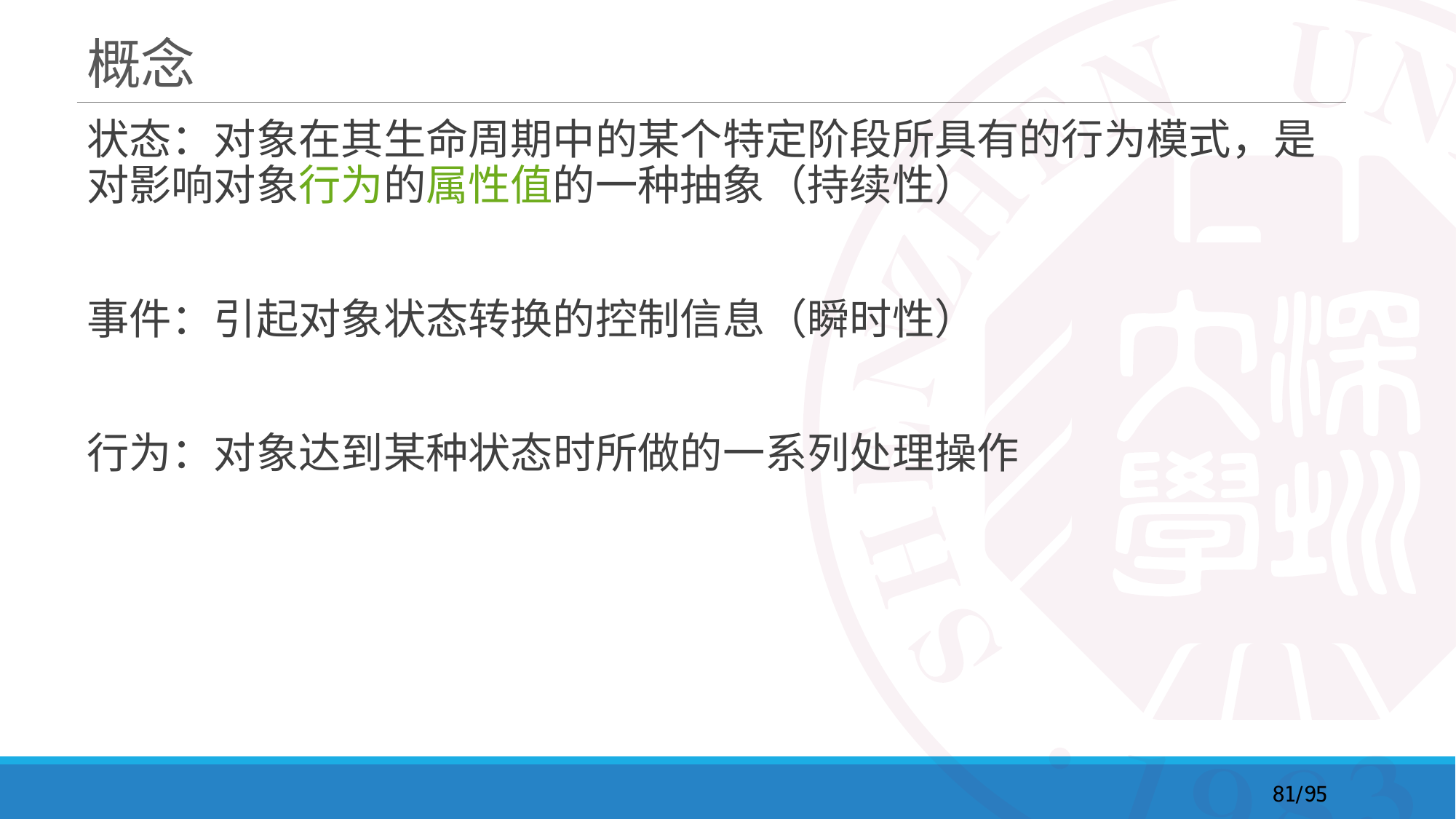

# 概念
状态：对象在其生命周期中的某个特定阶段所具有的行为模式，是对影响对象行为的属性值的一种抽象（持续性）

事件：引起对象状态转换的控制信息（瞬时性）

行为：对象达到某种状态时所做的一系列处理操作
81/95